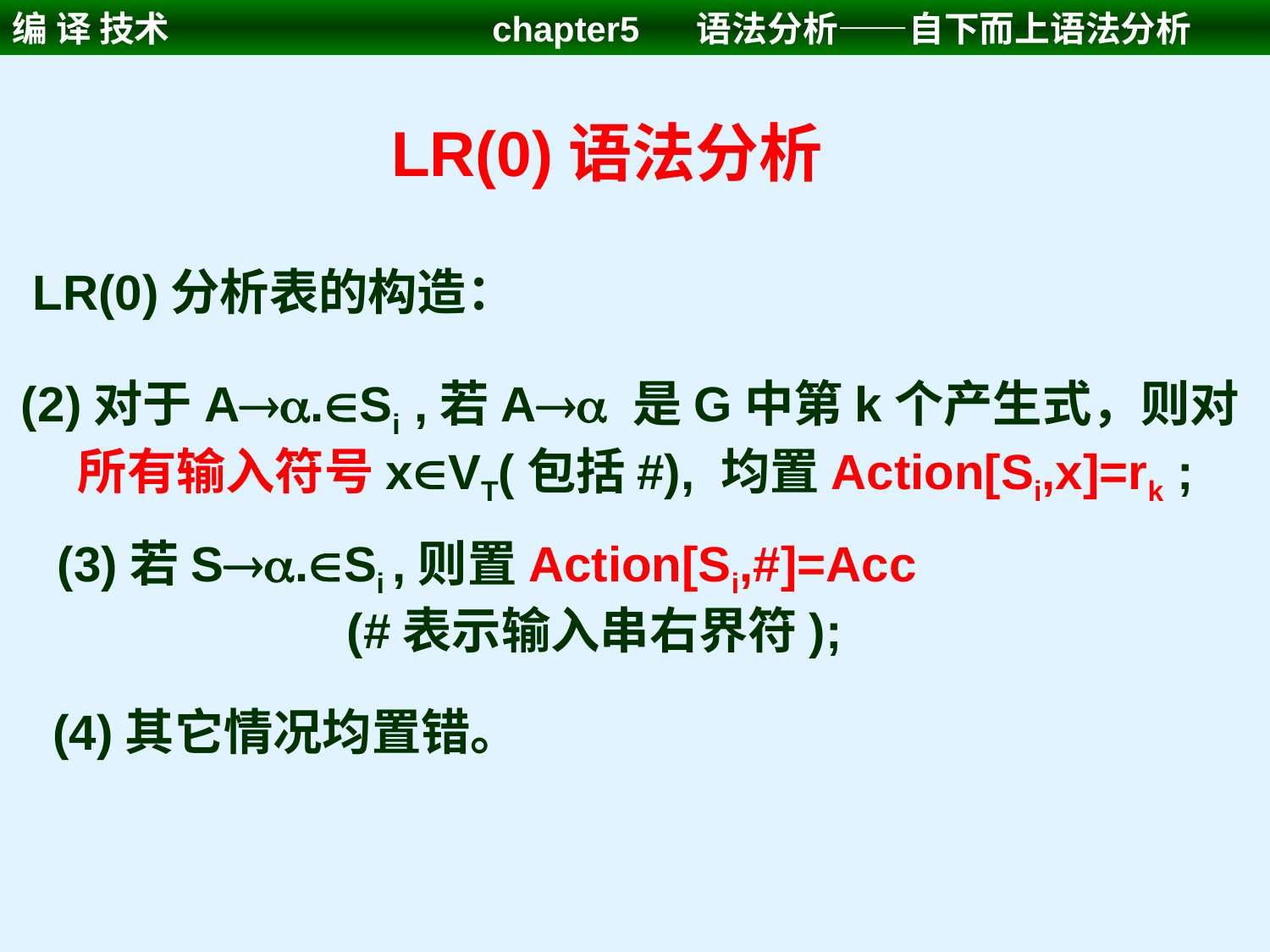

LR(0)语法分析
LR(0)分析表的构造：
(2)对于A→α.∈Si ,若A→α 是G中第k个产生式，则对
    所有输入符号x∈VT(包括#), 均置Action[Si,x]=rk ;
(3)若S→α.∈Si ,则置Action[Si,#]=Acc
                                    (#表示输入串右界符);
(4)其它情况均置错。